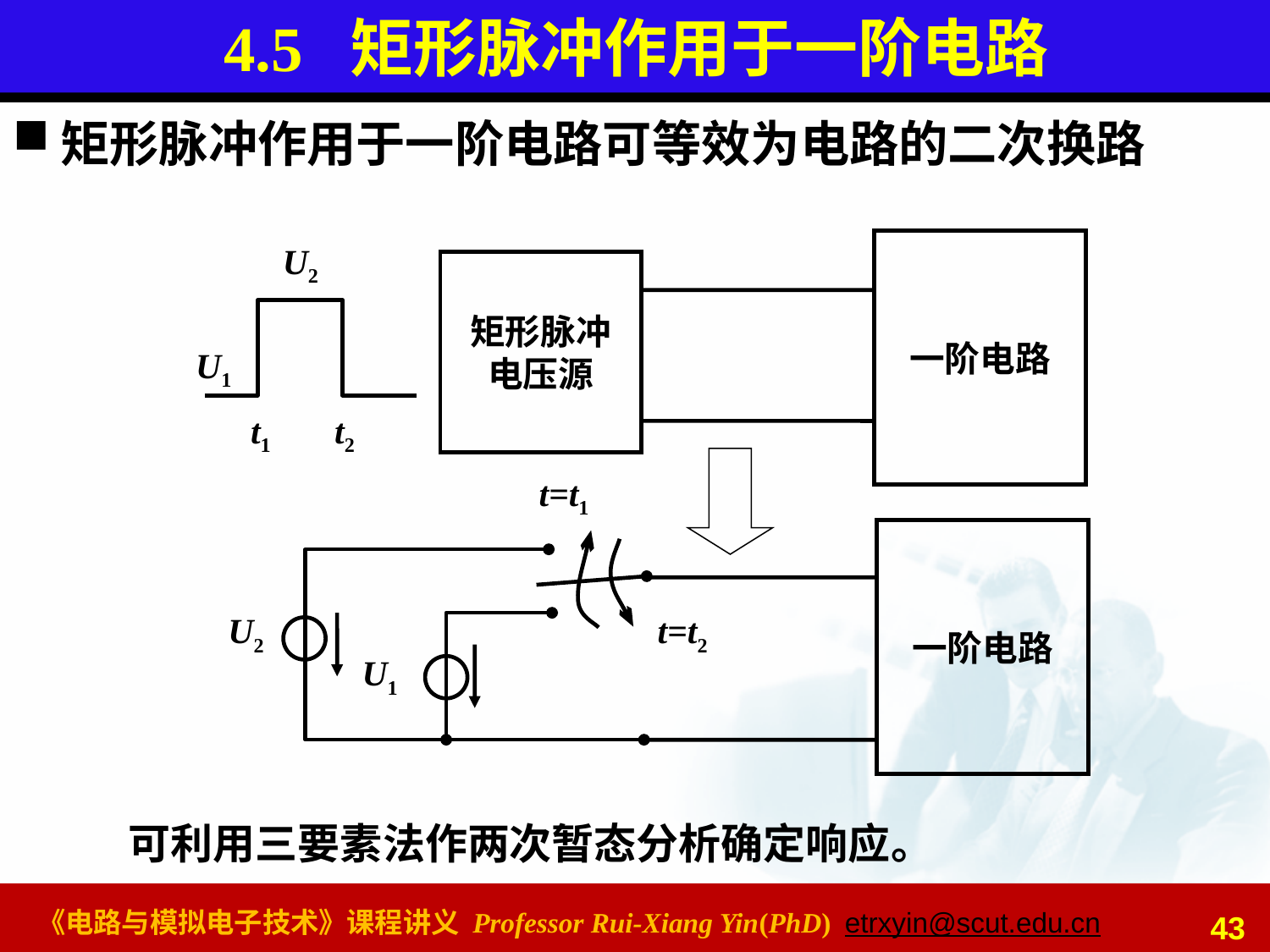

# 4.5  矩形脉冲作用于一阶电路
矩形脉冲作用于一阶电路可等效为电路的二次换路
一阶电路
矩形脉冲
电压源

U2

U1
t2
t1

t=t1
一阶电路

U2
t=t2

U1

可利用三要素法作两次暂态分析确定响应。
43